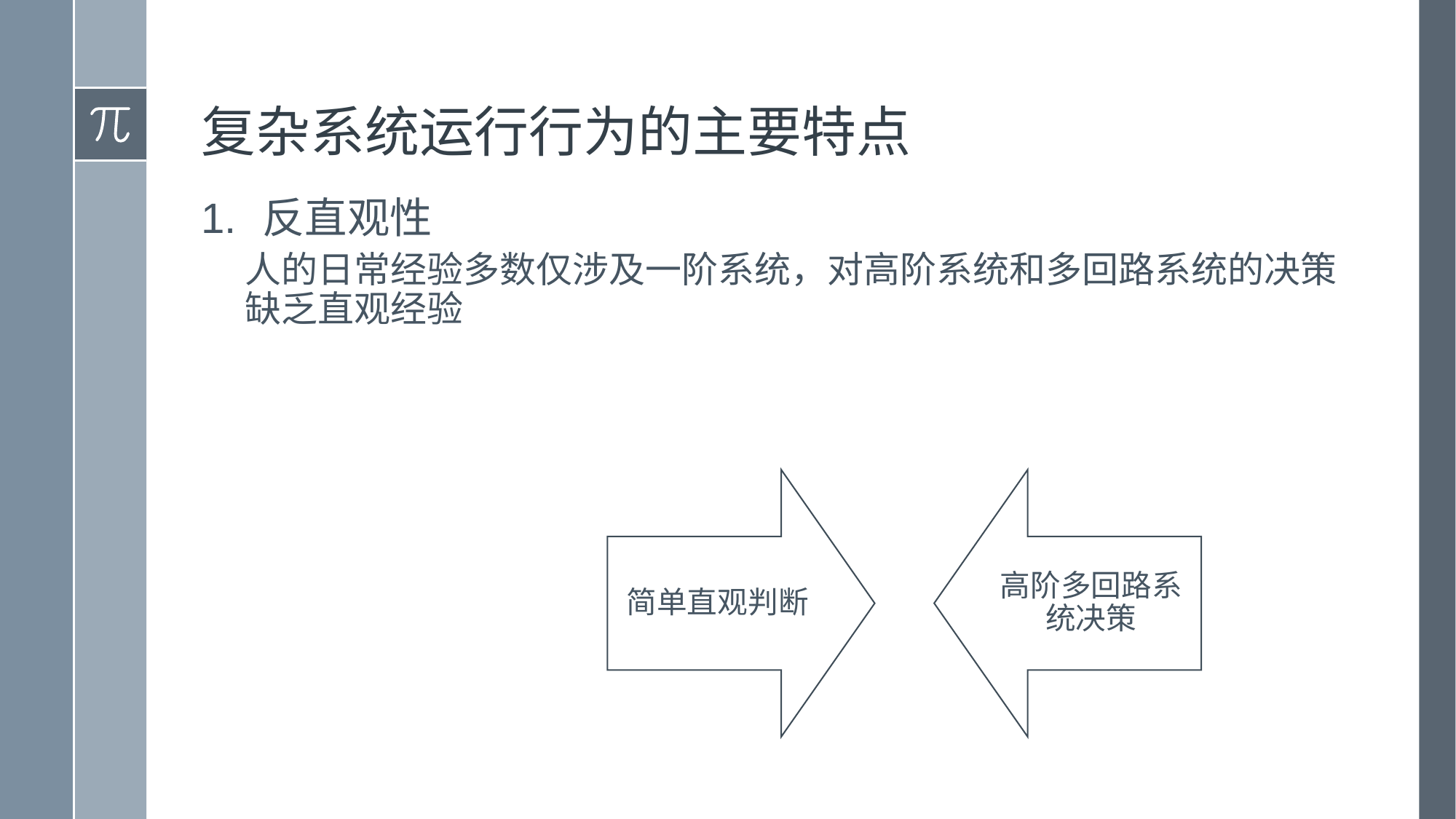

# 复杂系统运行行为的主要特点
反直观性
人的日常经验多数仅涉及一阶系统，对高阶系统和多回路系统的决策缺乏直观经验
简单直观判断
高阶多回路系统决策